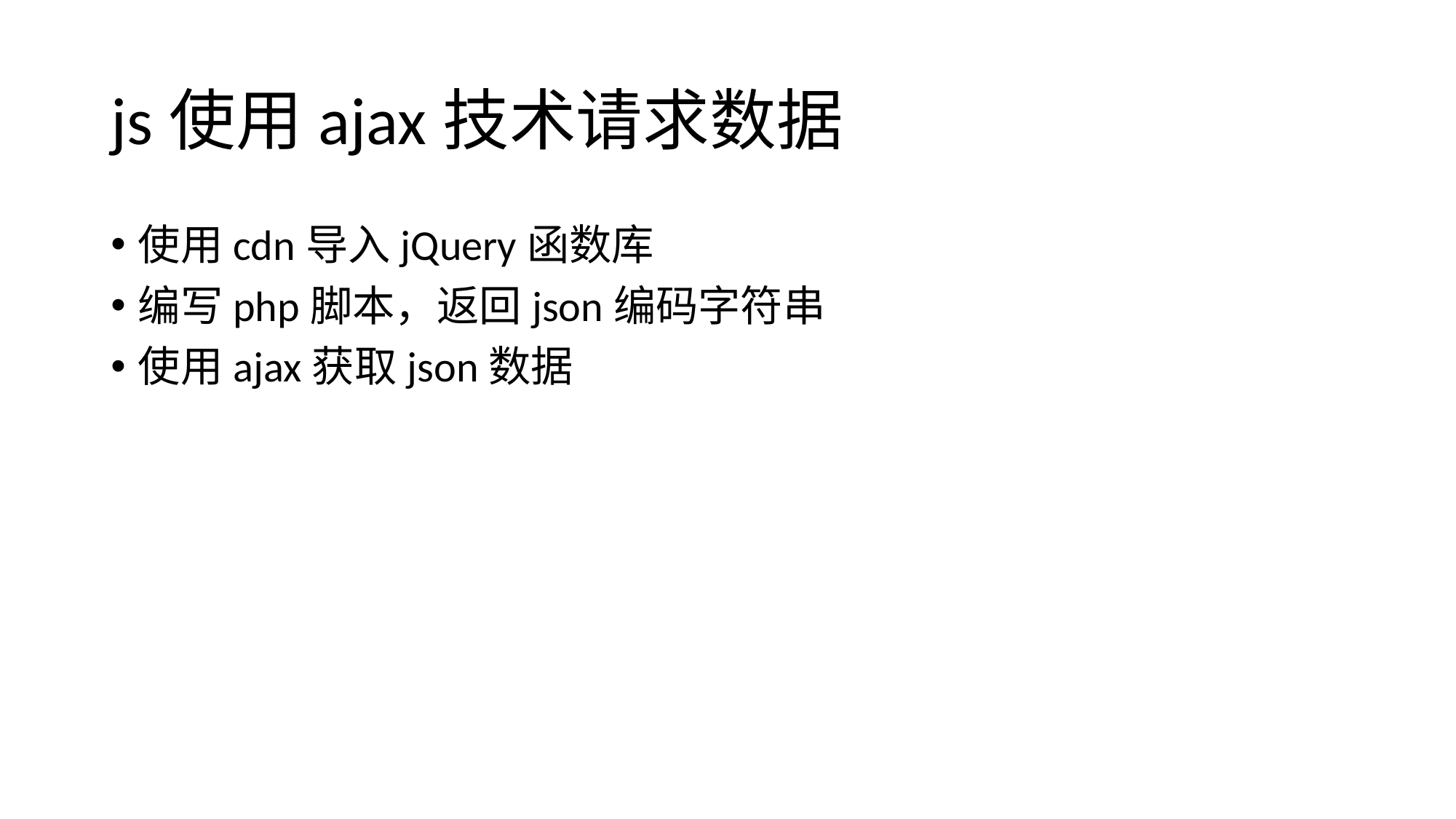

# js使用ajax技术请求数据
使用cdn导入jQuery函数库
编写php脚本，返回json编码字符串
使用ajax获取json数据